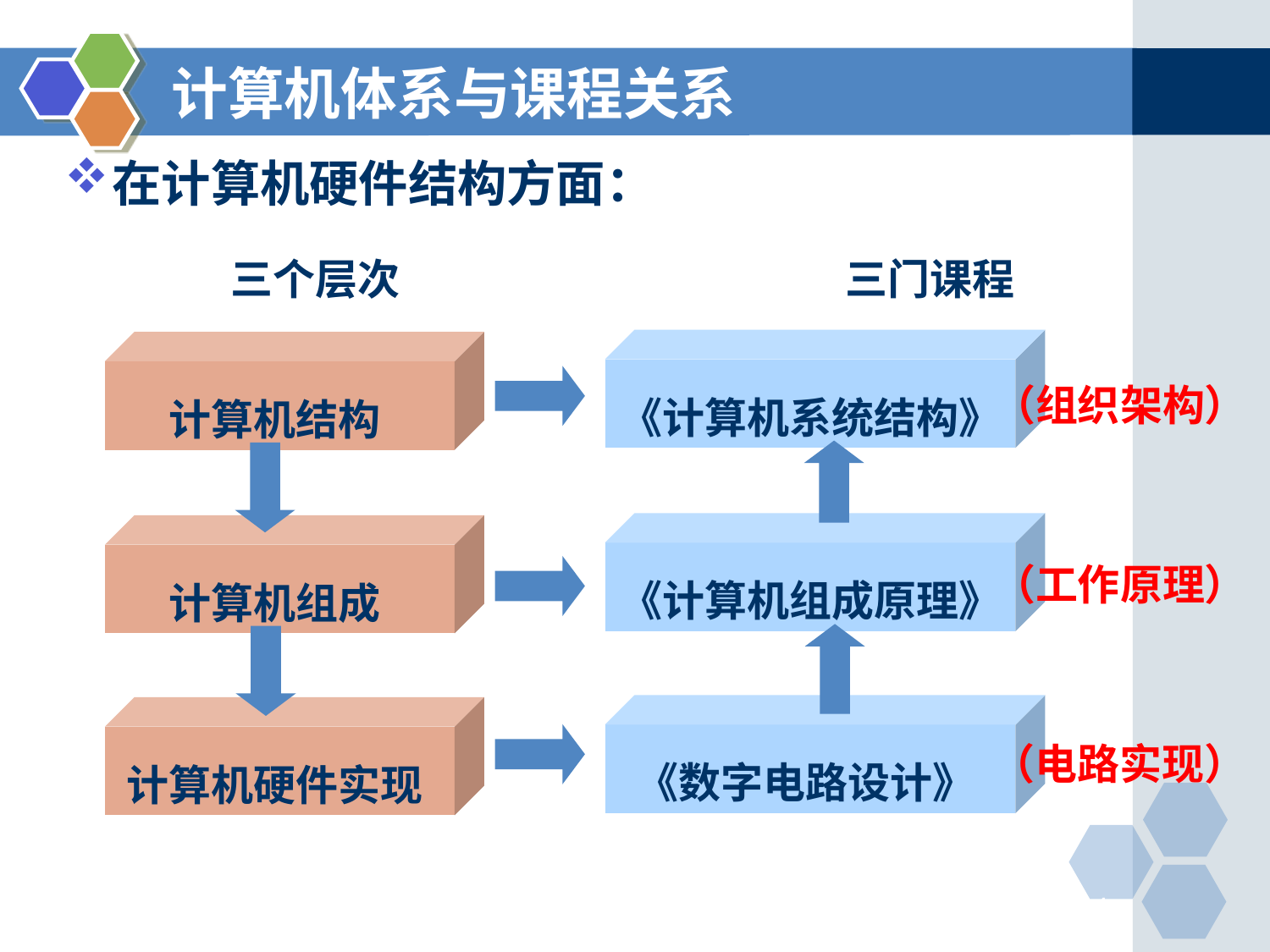

# 计算机体系与课程关系
在计算机硬件结构方面：
三门课程
三个层次
《计算机系统结构》
计算机结构

（组织架构）

《计算机组成原理》
计算机组成
（工作原理）

《数字电路设计》
计算机硬件实现

（电路实现）
4